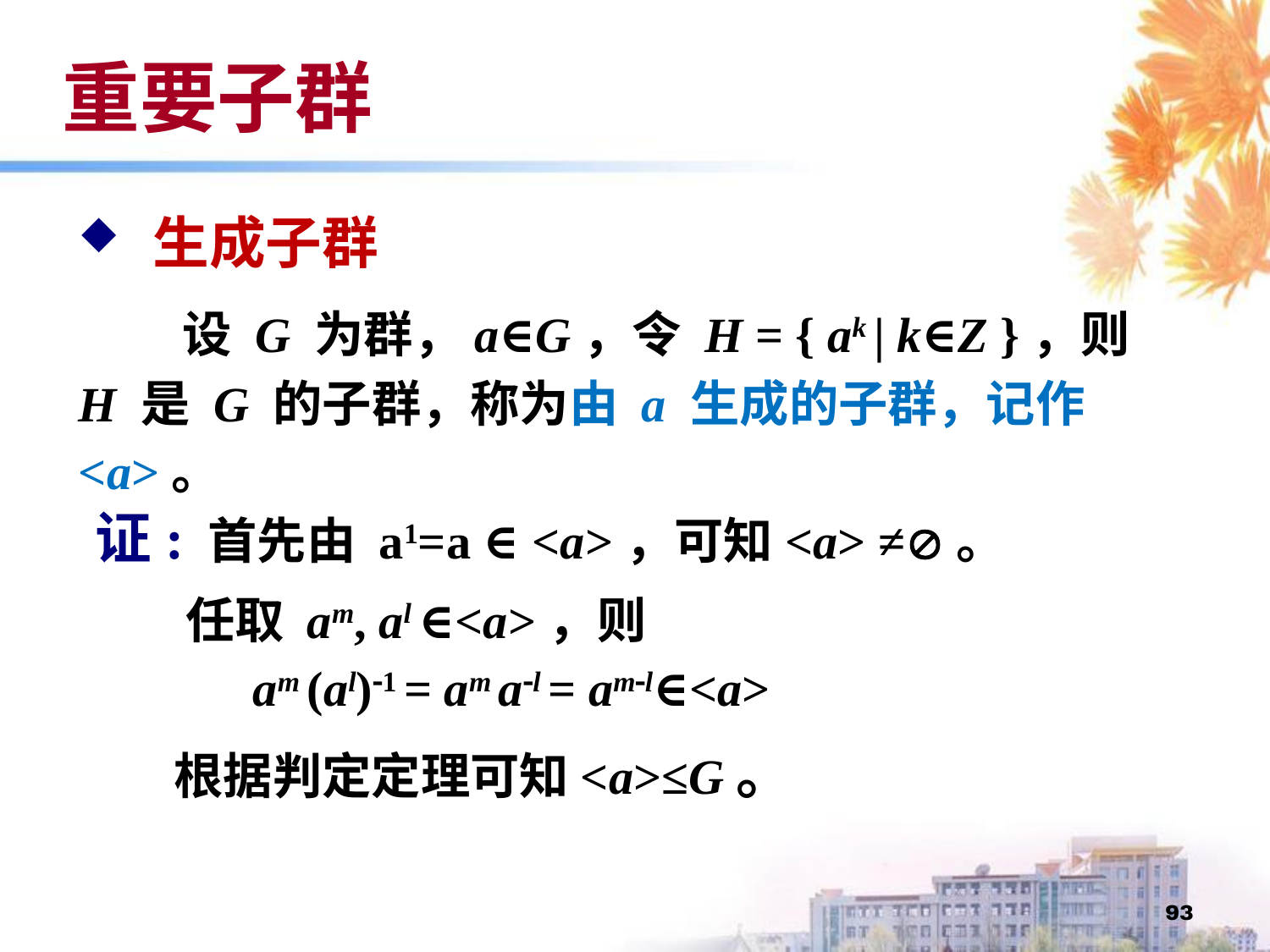

# 重要子群
 生成子群
       设 G 为群，a∈G，令 H = { ak | k∈Z }，则 H 是 G 的子群，称为由 a 生成的子群，记作<a>。
证: 首先由 a1=a ∈ <a>，可知<a> ≠∅。
       任取 am, al ∈<a>，则
             am (al)−1 = am a−l = am−l∈<a>
      根据判定定理可知<a>≤G。
93